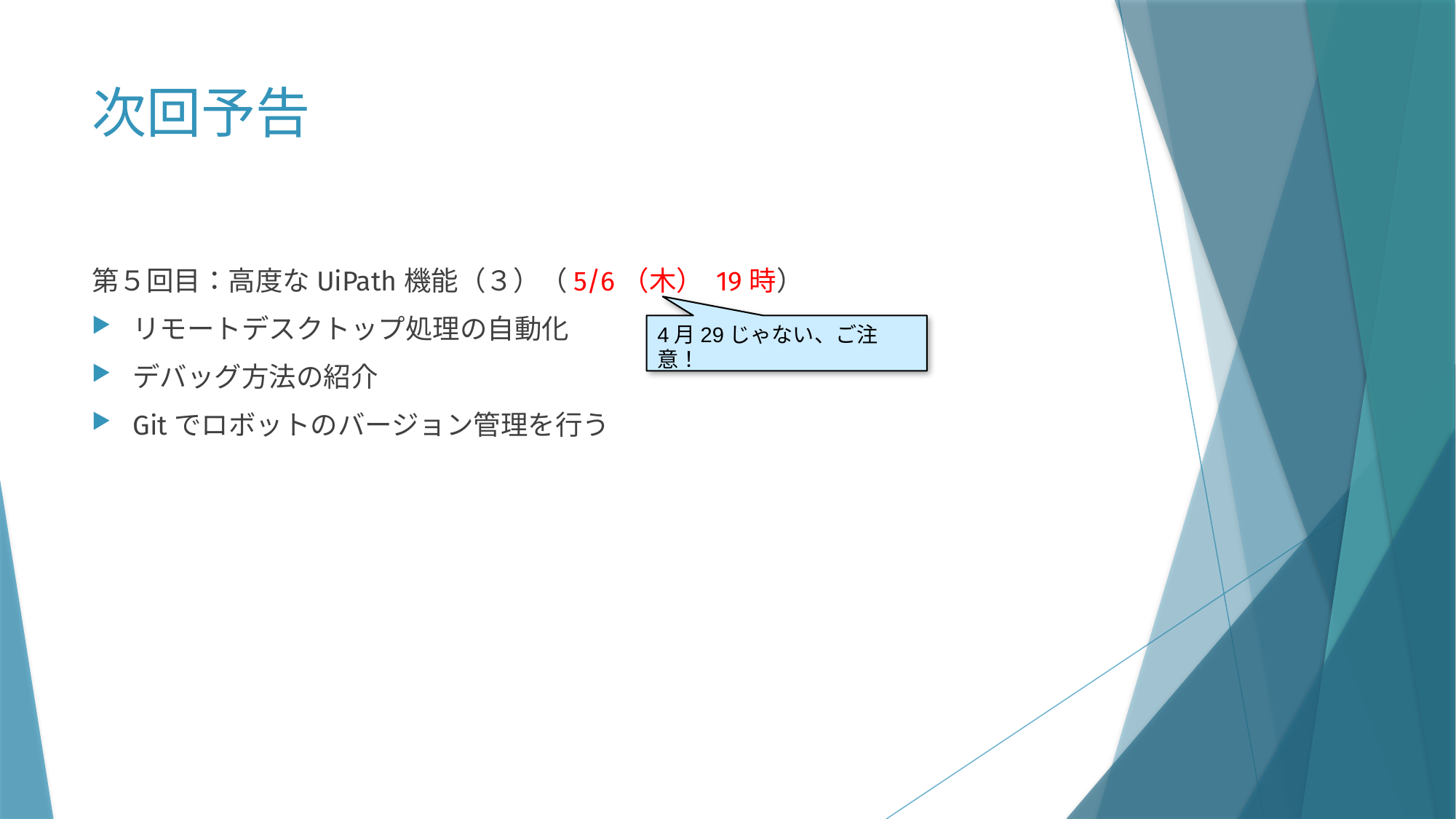

# 次回予告
第５回目：高度なUiPath機能（３）（5/6（木） 19時）
リモートデスクトップ処理の自動化
デバッグ方法の紹介
Gitでロボットのバージョン管理を行う
4月29じゃない、ご注意！